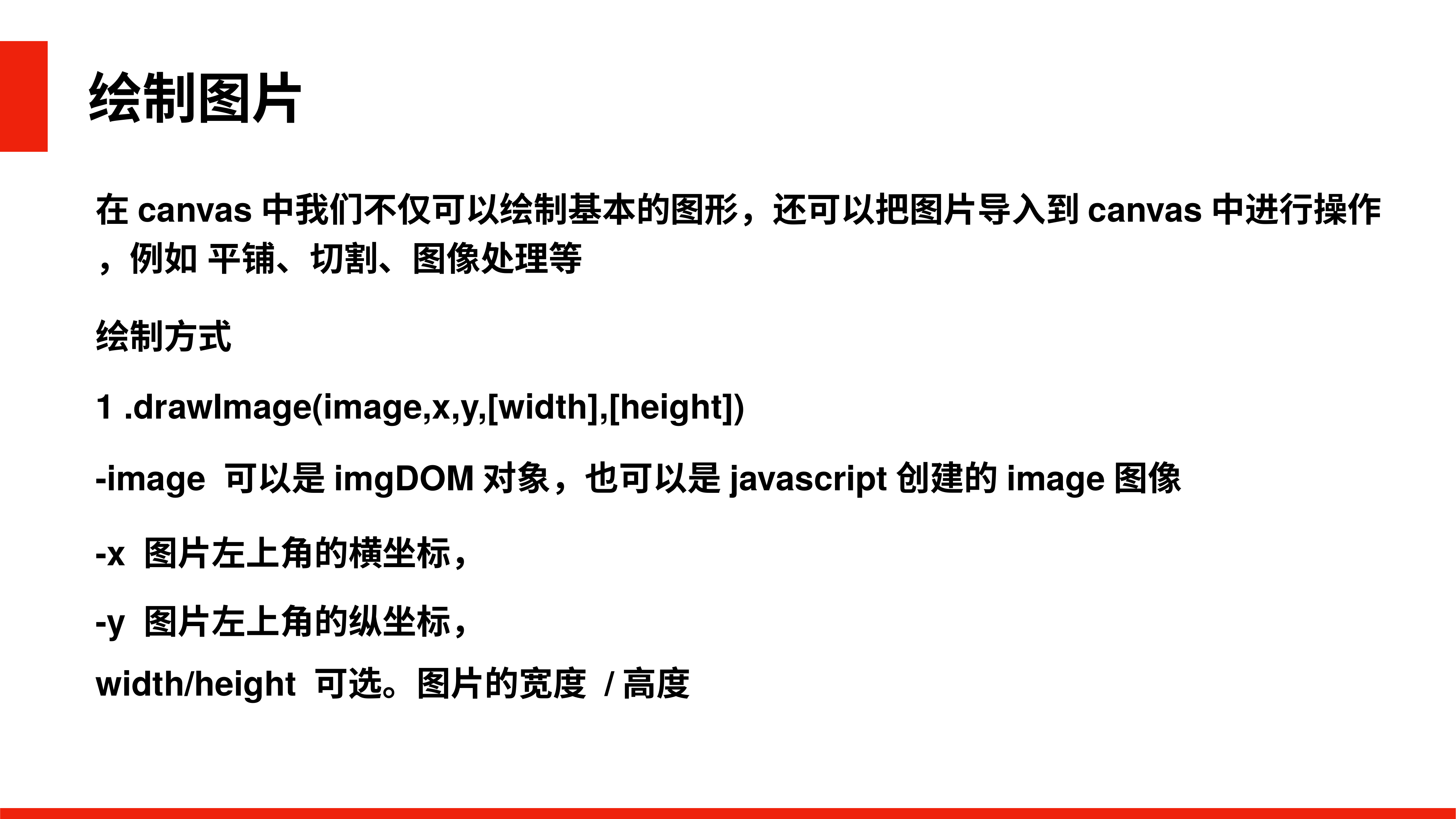

绘制图片
在canvas中我们不仅可以绘制基本的图形，还可以把图片导入到canvas中进行操作
，例如 平铺、切割、图像处理等
绘制方式
1 .drawImage(image,x,y,[width],[height])
-image 可以是imgDOM对象，也可以是javascript创建的image图像
-x 图片左上角的横坐标，
-y 图片左上角的纵坐标，
width/height 可选。图片的宽度 /高度
34